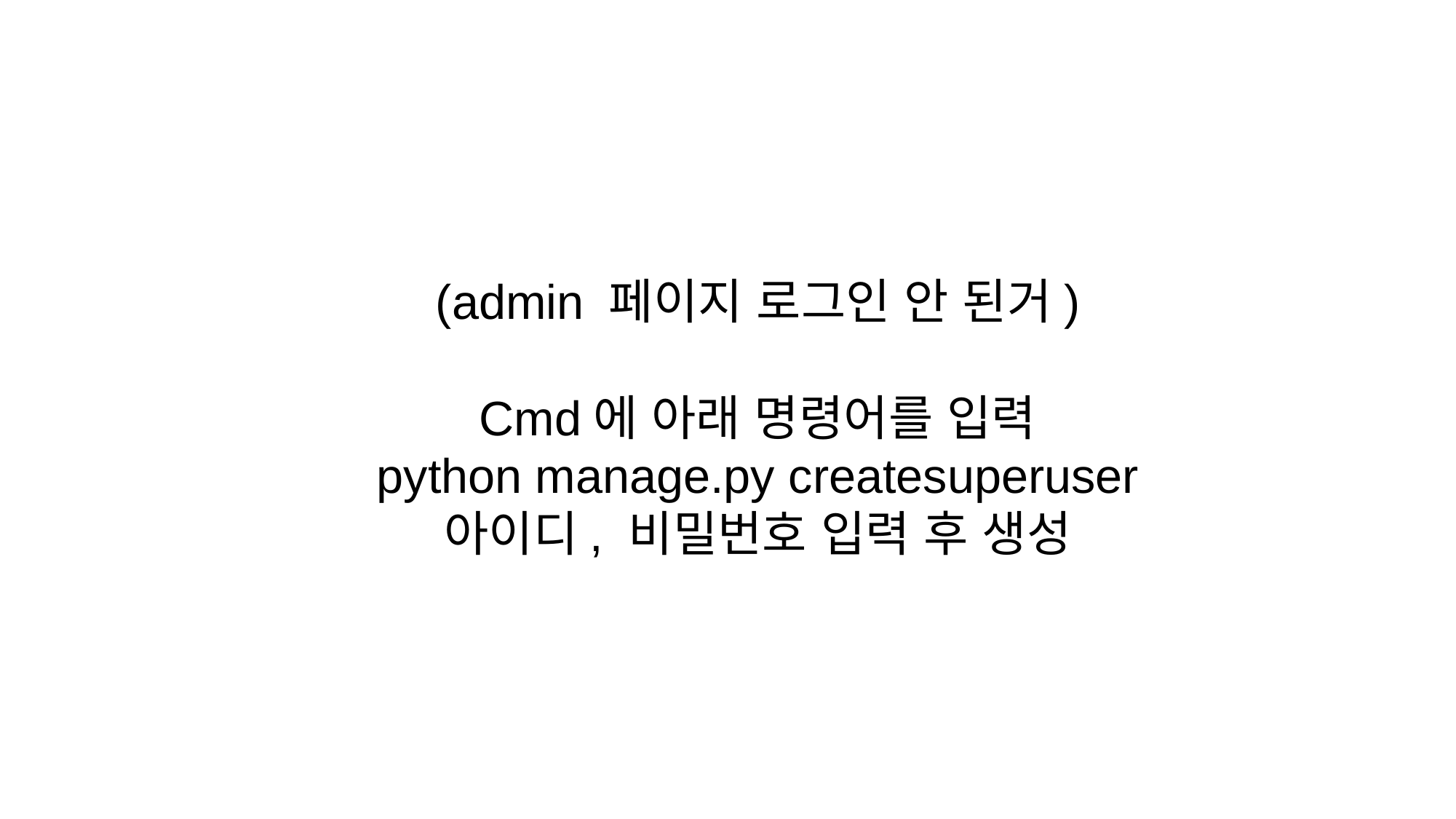

(admin 페이지 로그인 안 된거)

Cmd에 아래 명령어를 입력
python manage.py createsuperuser
아이디, 비밀번호 입력 후 생성